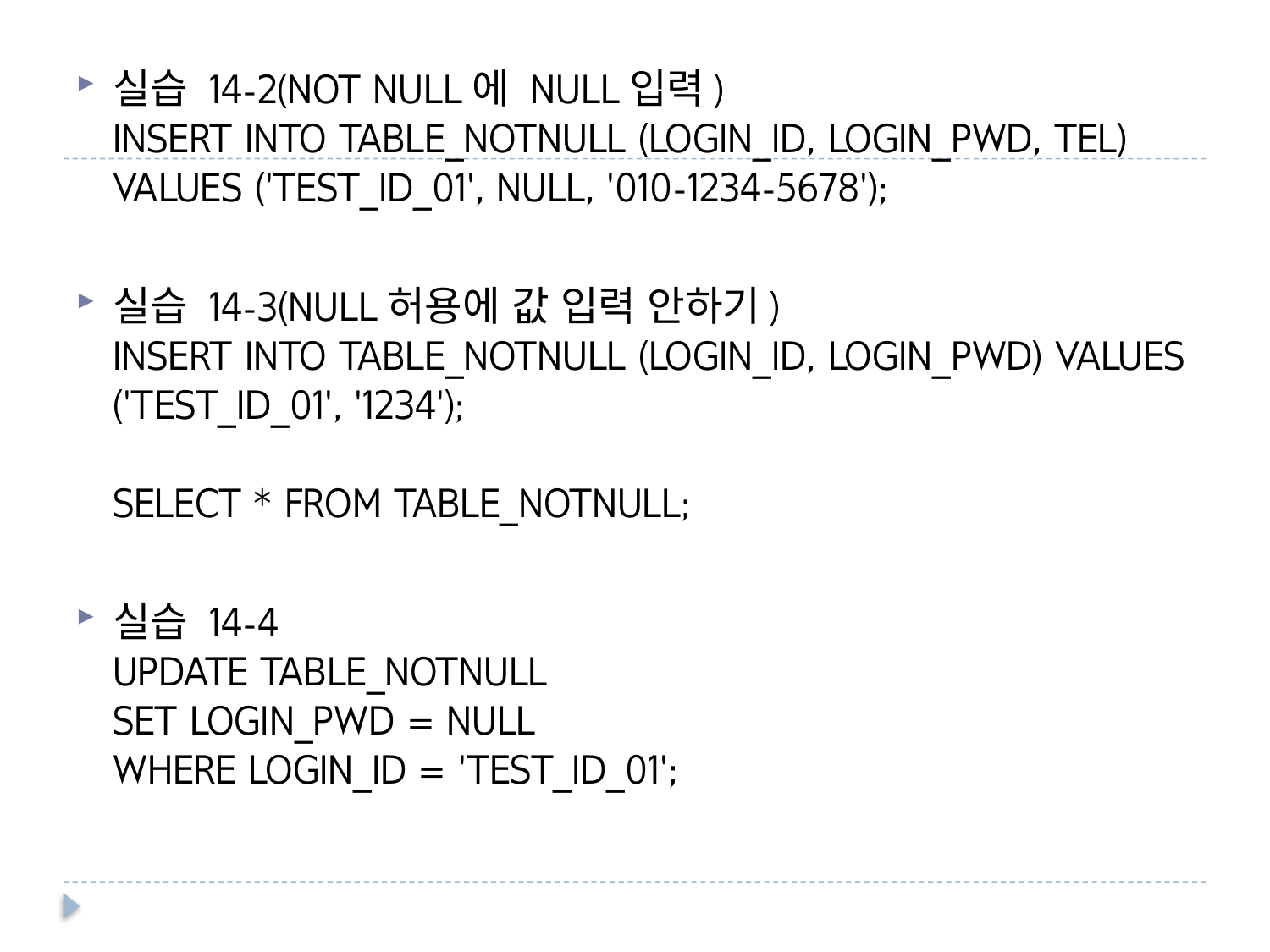

실습 14-2(NOT NULL에 NULL입력)
INSERT INTO TABLE_NOTNULL (LOGIN_ID, LOGIN_PWD, TEL) VALUES ('TEST_ID_01', NULL, '010-1234-5678');

실습 14-3(NULL허용에 값 입력 안하기)
INSERT INTO TABLE_NOTNULL (LOGIN_ID, LOGIN_PWD) VALUES ('TEST_ID_01', '1234');
SELECT * FROM TABLE_NOTNULL;

실습 14-4
UPDATE TABLE_NOTNULL
SET LOGIN_PWD = NULL
WHERE LOGIN_ID = 'TEST_ID_01';